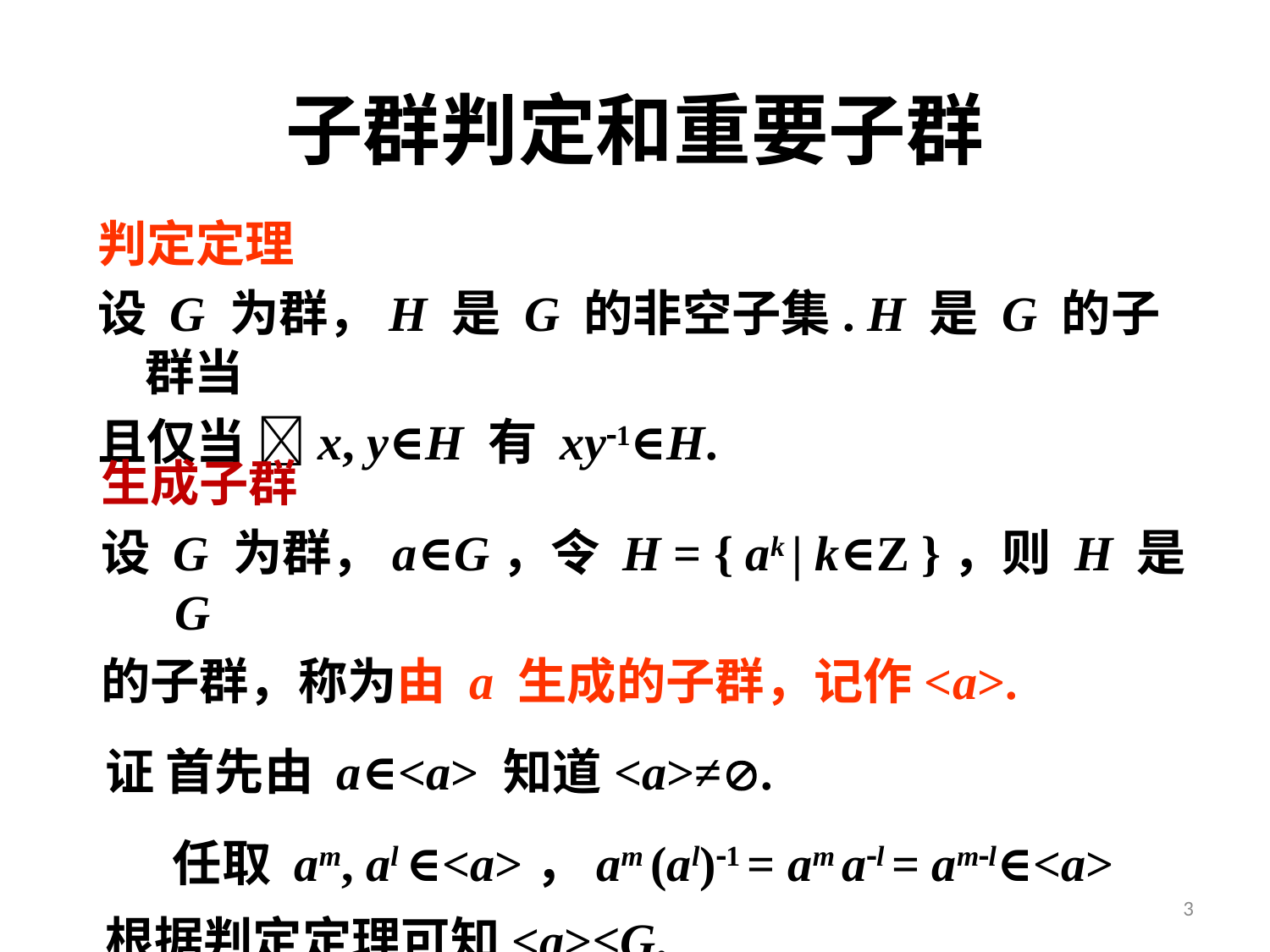

# 子群判定和重要子群
判定定理
设 G 为群，H 是 G 的非空子集. H 是 G 的子群当
且仅当 ∀x, y∈H 有 xy−1∈H.

生成子群
设 G 为群，a∈G，令 H = { ak | k∈Z }，则 H 是 G
的子群，称为由 a 生成的子群，记作<a>.
     证 首先由 a∈<a> 知道<a>≠∅.
           任取 am, al ∈<a>，am (al)−1 = am a−l = am−l∈<a>
     根据判定定理可知<a>≤G.
3